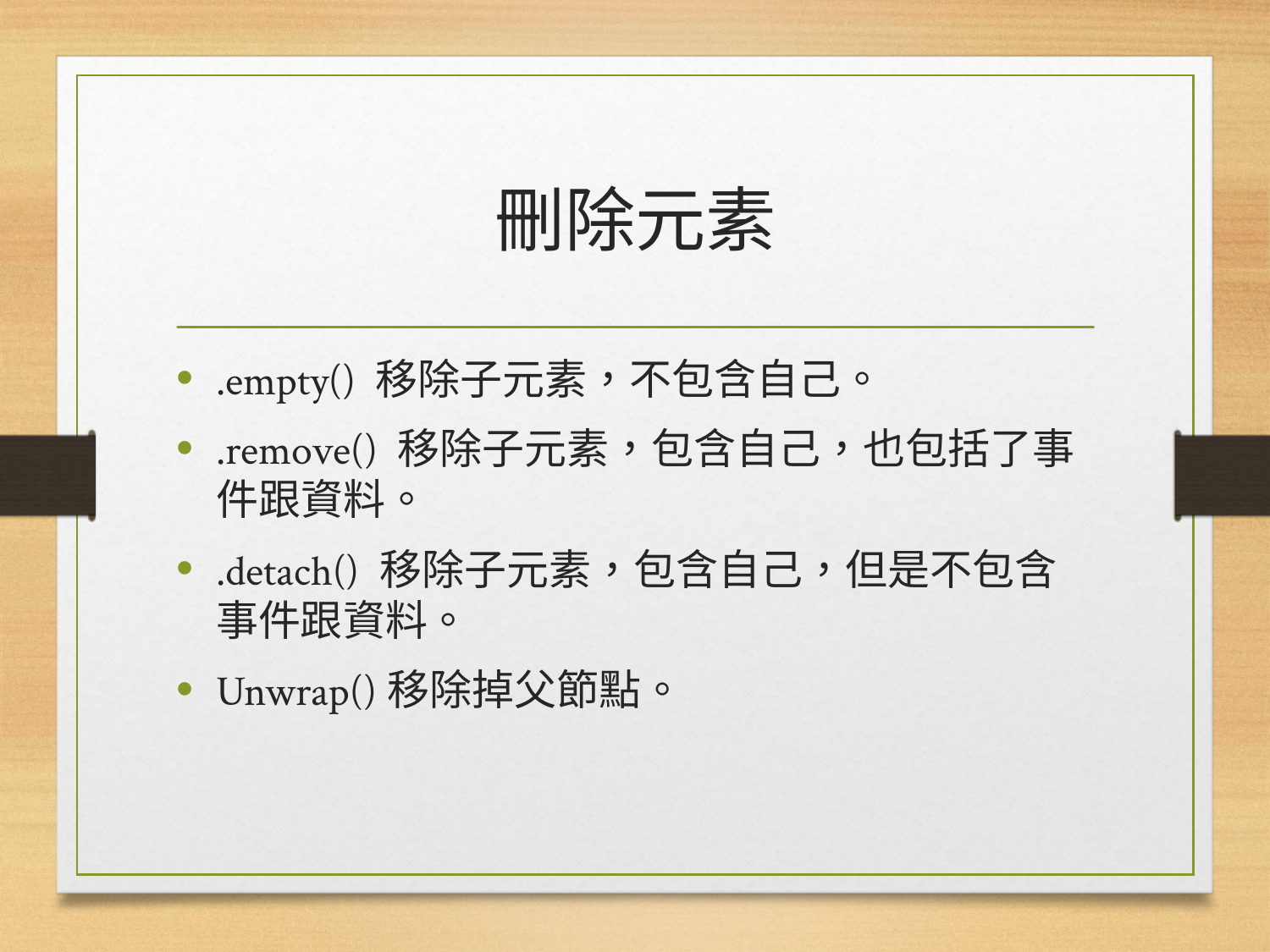

# 刪除元素
.empty() 移除子元素，不包含自己。
.remove() 移除子元素，包含自己，也包括了事件跟資料。
.detach() 移除子元素，包含自己，但是不包含事件跟資料。
Unwrap()移除掉父節點。